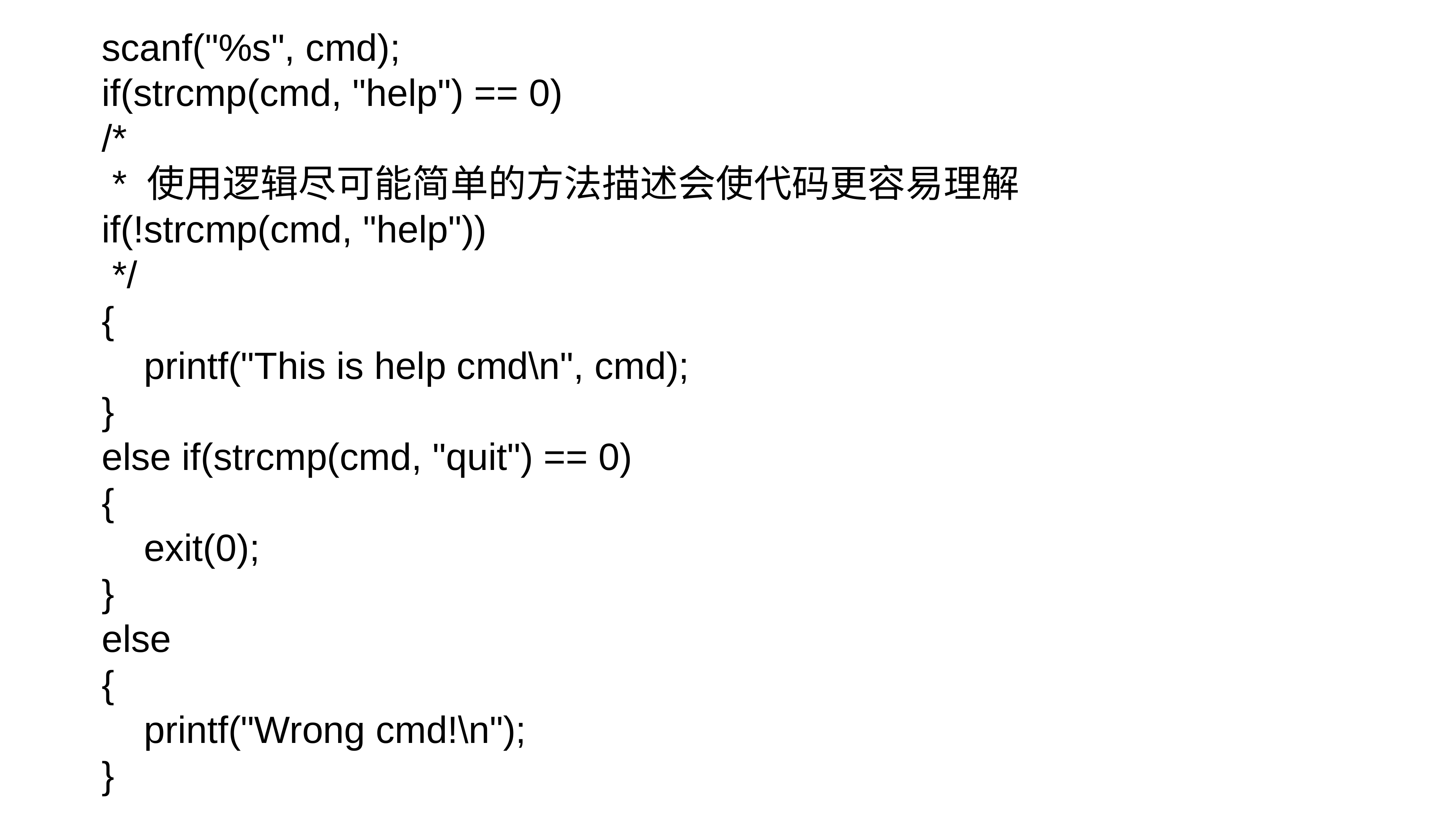

scanf("%s", cmd);
        if(strcmp(cmd, "help") == 0)
        /*
         * 使用逻辑尽可能简单的方法描述会使代码更容易理解
        if(!strcmp(cmd, "help"))
         */
        {
            printf("This is help cmd\n", cmd);
        }
        else if(strcmp(cmd, "quit") == 0)
        {
            exit(0);
        }
        else
        {
            printf("Wrong cmd!\n");
        }